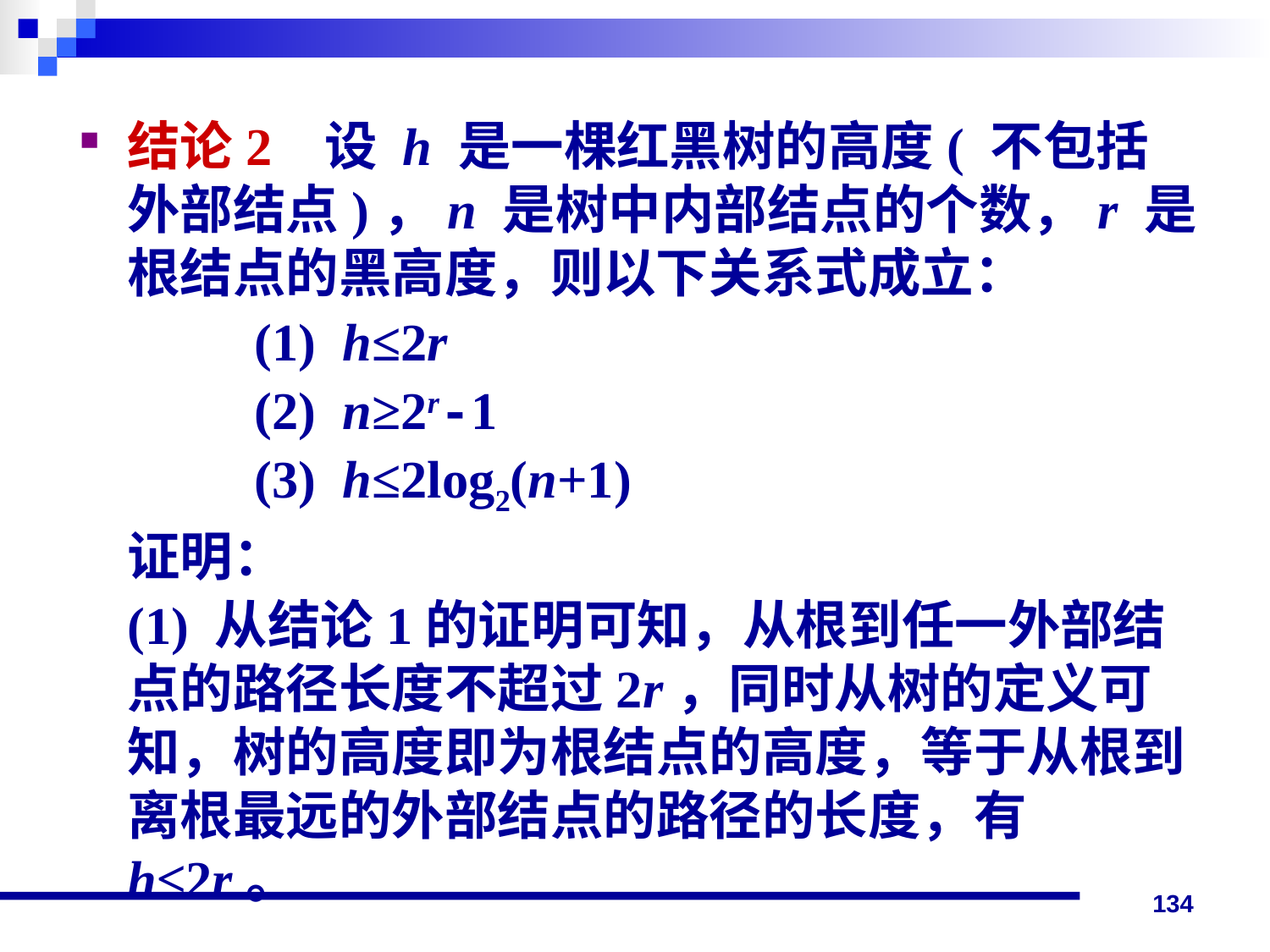

结论2   设 h 是一棵红黑树的高度( 不包括外部结点)，n 是树中内部结点的个数，r 是根结点的黑高度，则以下关系式成立：
		(1)  h≤2r
		(2)  n≥2r-1
		(3)  h≤2log2(n+1)
	证明：
	(1) 从结论1的证明可知，从根到任一外部结点的路径长度不超过2r，同时从树的定义可知，树的高度即为根结点的高度，等于从根到离根最远的外部结点的路径的长度，有h≤2r。
134